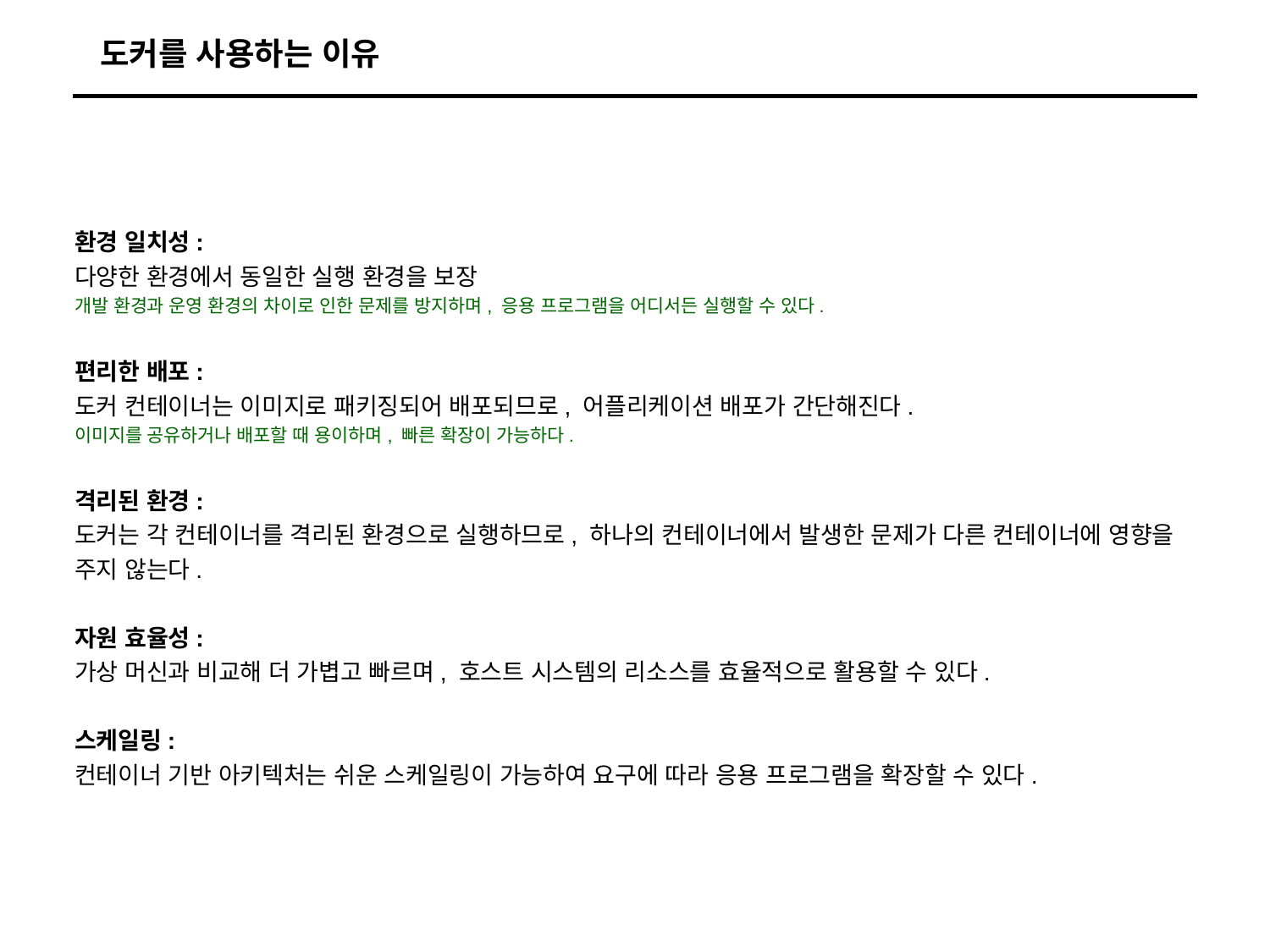

# 도커를 사용하는 이유
환경 일치성:
다양한 환경에서 동일한 실행 환경을 보장
개발 환경과 운영 환경의 차이로 인한 문제를 방지하며, 응용 프로그램을 어디서든 실행할 수 있다.

편리한 배포:
도커 컨테이너는 이미지로 패키징되어 배포되므로, 어플리케이션 배포가 간단해진다.
이미지를 공유하거나 배포할 때 용이하며, 빠른 확장이 가능하다.

격리된 환경:
도커는 각 컨테이너를 격리된 환경으로 실행하므로, 하나의 컨테이너에서 발생한 문제가 다른 컨테이너에 영향을 주지 않는다.

자원 효율성:
가상 머신과 비교해 더 가볍고 빠르며, 호스트 시스템의 리소스를 효율적으로 활용할 수 있다.

스케일링:
컨테이너 기반 아키텍처는 쉬운 스케일링이 가능하여 요구에 따라 응용 프로그램을 확장할 수 있다.